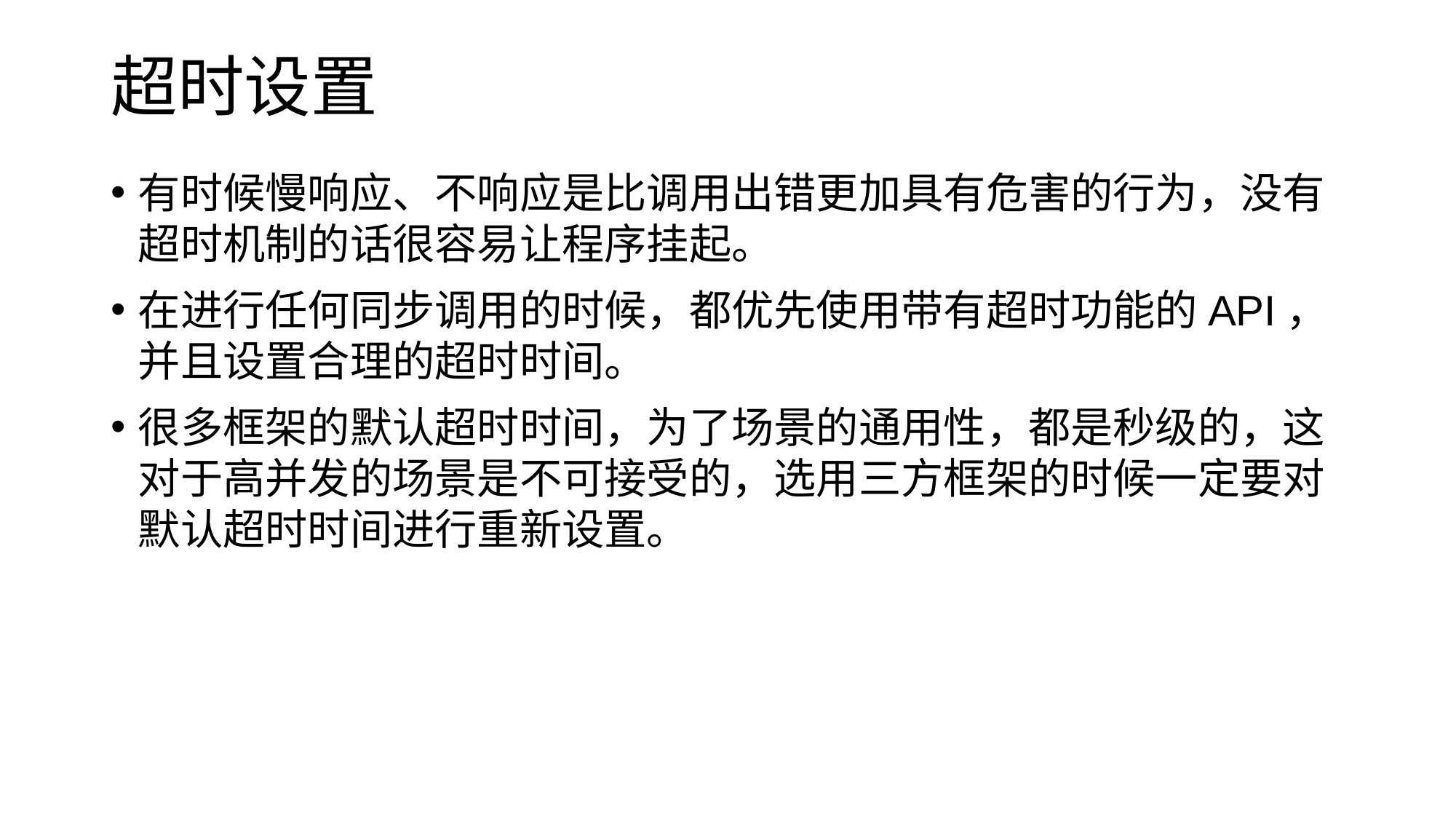

# 超时设置
有时候慢响应、不响应是比调用出错更加具有危害的行为，没有超时机制的话很容易让程序挂起。
在进行任何同步调用的时候，都优先使用带有超时功能的API，并且设置合理的超时时间。
很多框架的默认超时时间，为了场景的通用性，都是秒级的，这对于高并发的场景是不可接受的，选用三方框架的时候一定要对默认超时时间进行重新设置。